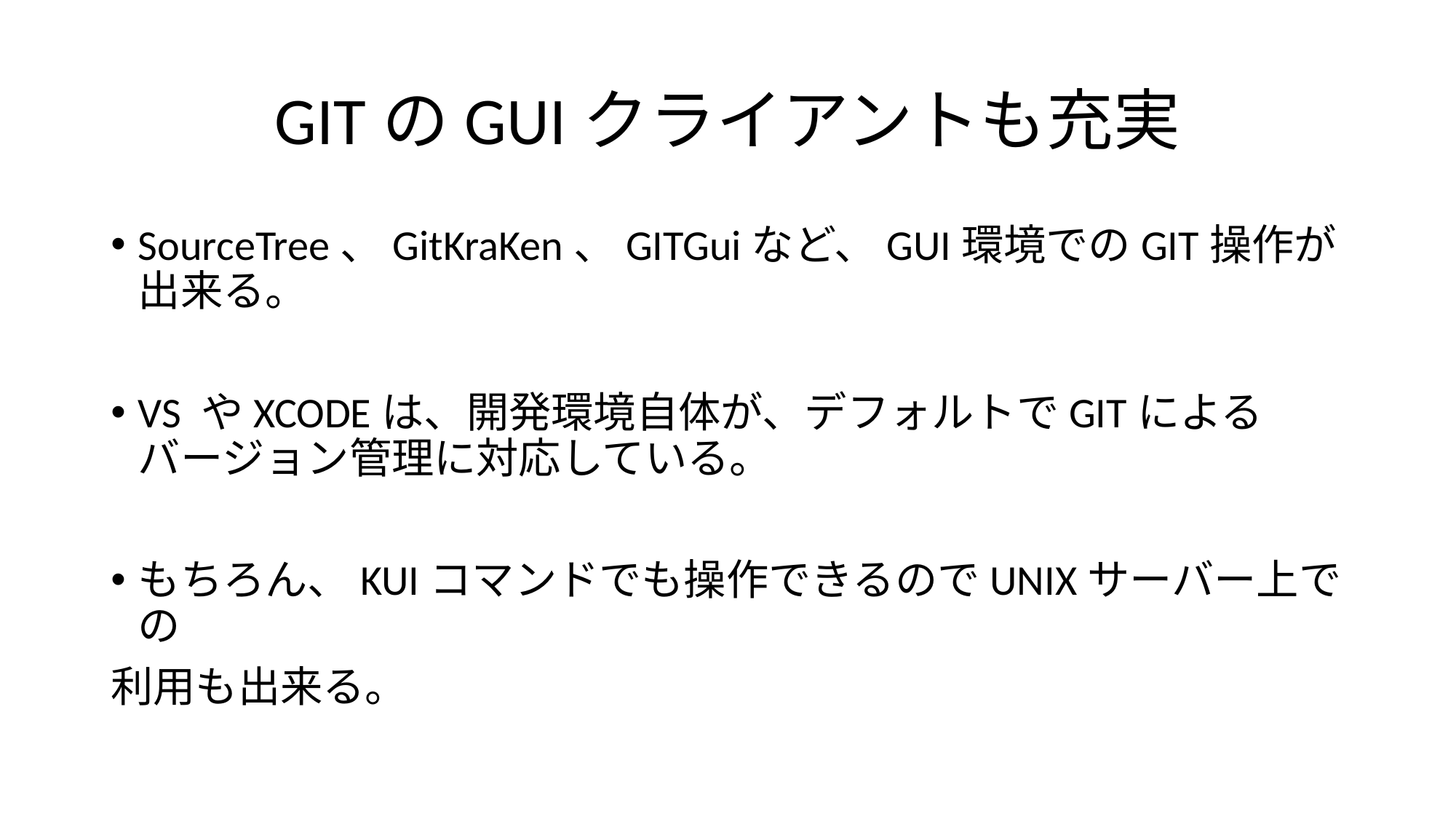

# GITのGUIクライアントも充実
SourceTree、GitKraKen、GITGuiなど、GUI環境でのGIT操作が出来る。

VS やXCODEは、開発環境自体が、デフォルトでGITによるバージョン管理に対応している。

もちろん、KUIコマンドでも操作できるのでUNIXサーバー上での
利用も出来る。